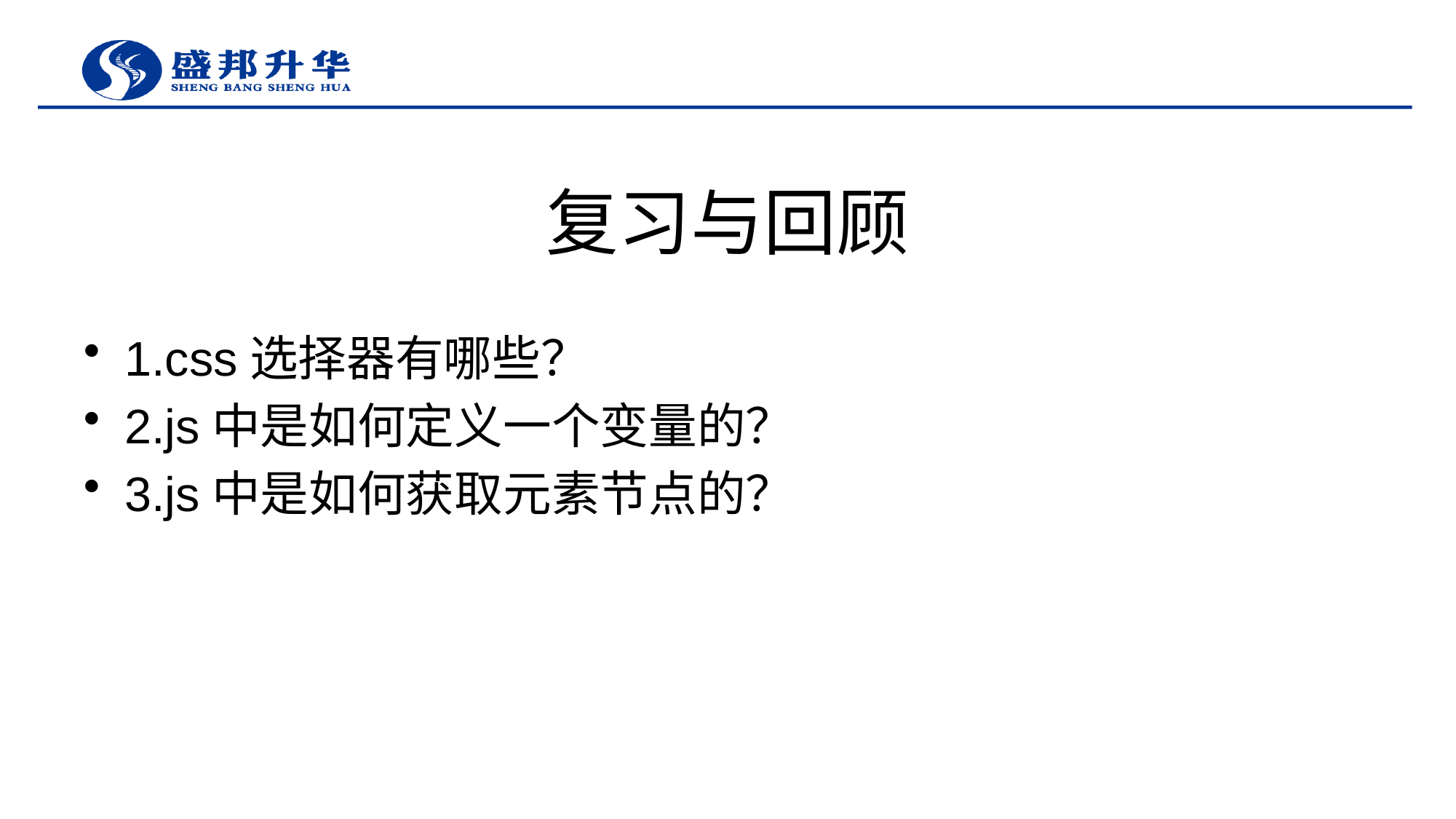

# 复习与回顾
1.css选择器有哪些？
2.js中是如何定义一个变量的？
3.js中是如何获取元素节点的？